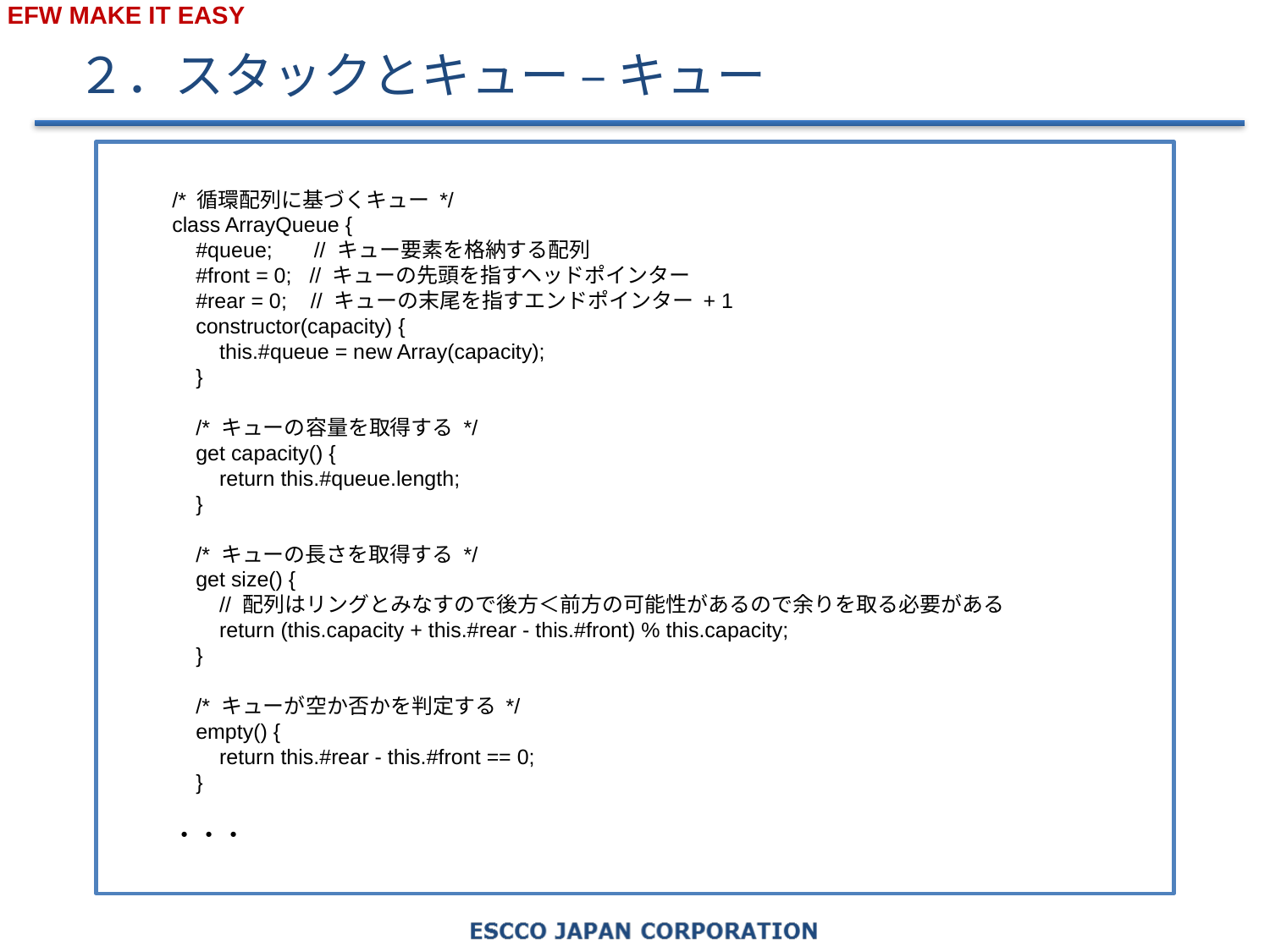

# ２．スタックとキュー – キュー
/* 循環配列に基づくキュー */
class ArrayQueue {
    #queue;       // キュー要素を格納する配列
    #front = 0;   // キューの先頭を指すヘッドポインター
    #rear = 0;    // キューの末尾を指すエンドポインター + 1
    constructor(capacity) {
        this.#queue = new Array(capacity);
    }

    /* キューの容量を取得する */
    get capacity() {
        return this.#queue.length;
    }

    /* キューの長さを取得する */
    get size() {
        // 配列はリングとみなすので後方＜前方の可能性があるので余りを取る必要がある
        return (this.capacity + this.#rear - this.#front) % this.capacity;
    }

    /* キューが空か否かを判定する */
    empty() {
        return this.#rear - this.#front == 0;
    }

・・・